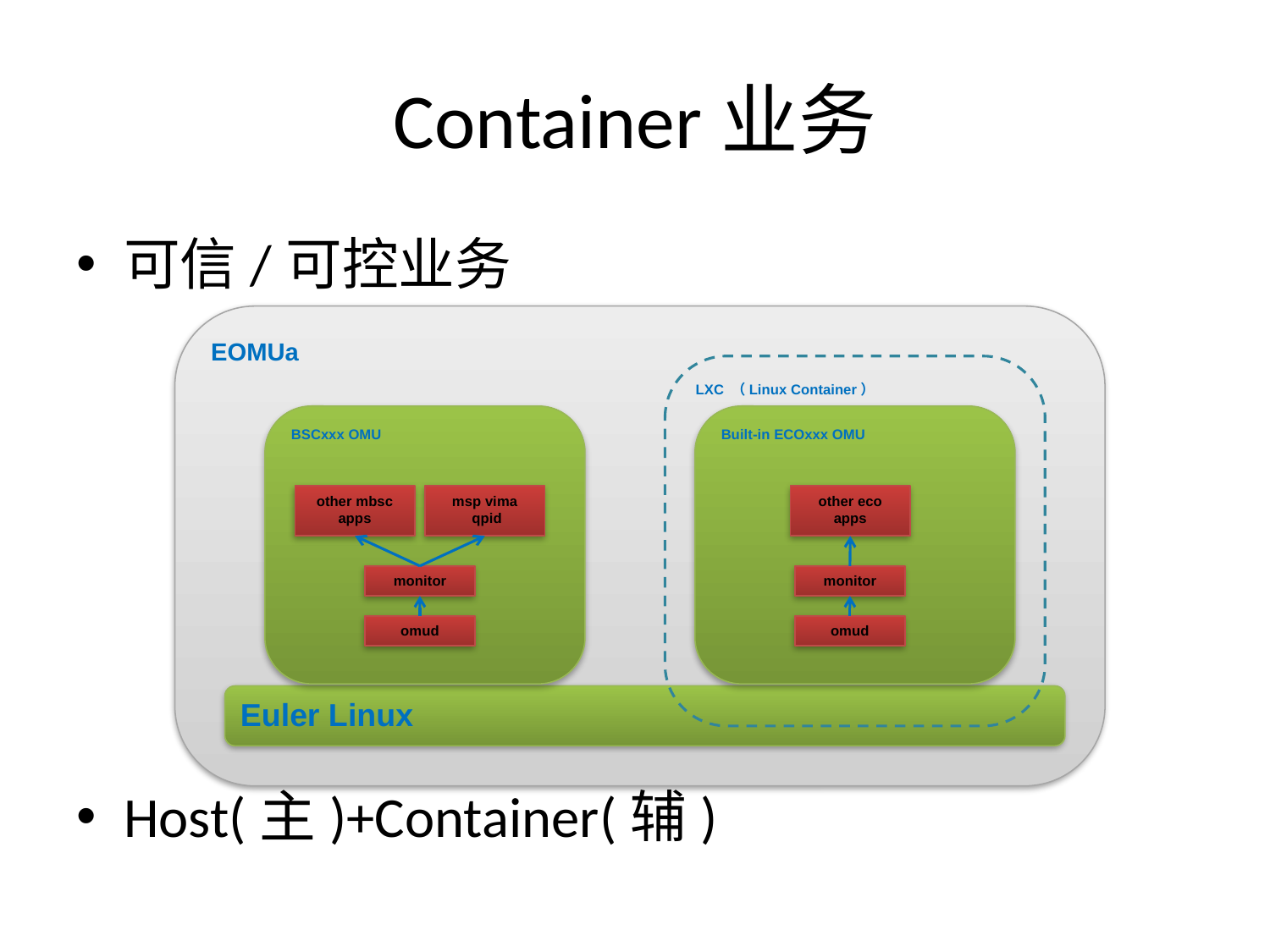

# Container业务
可信/可控业务

Host(主)+Container(辅)

EOMUa
LXC （Linux Container）
BSCxxx OMU
Built-in ECOxxx OMU
other mbsc apps
msp vima
 qpid
other eco apps
monitor
monitor
omud
omud
Euler Linux